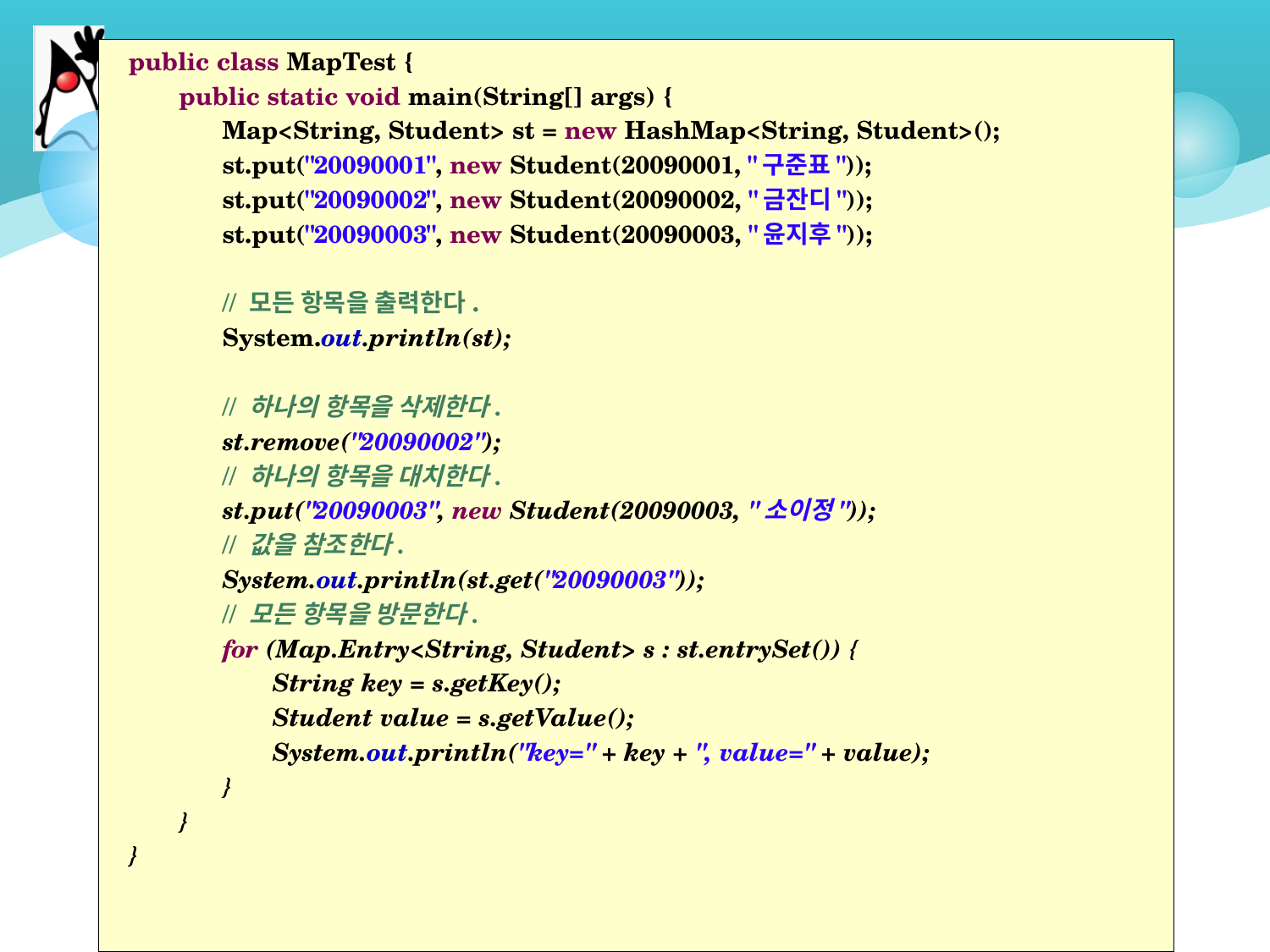

# 예제
public class MapTest {
       public static void main(String[] args) {
             Map<String, Student> st = new HashMap<String, Student>();
             st.put("20090001", new Student(20090001, "구준표"));
             st.put("20090002", new Student(20090002, "금잔디"));
             st.put("20090003", new Student(20090003, "윤지후"));

             // 모든 항목을 출력한다.
             System.out.println(st);

             // 하나의 항목을 삭제한다.
             st.remove("20090002");
             // 하나의 항목을 대치한다.
             st.put("20090003", new Student(20090003, "소이정"));
             // 값을 참조한다.
             System.out.println(st.get("20090003"));
             // 모든 항목을 방문한다.
             for (Map.Entry<String, Student> s : st.entrySet()) {
                    String key = s.getKey();
                    Student value = s.getValue();
                    System.out.println("key=" + key + ", value=" + value);
             }
       }
}